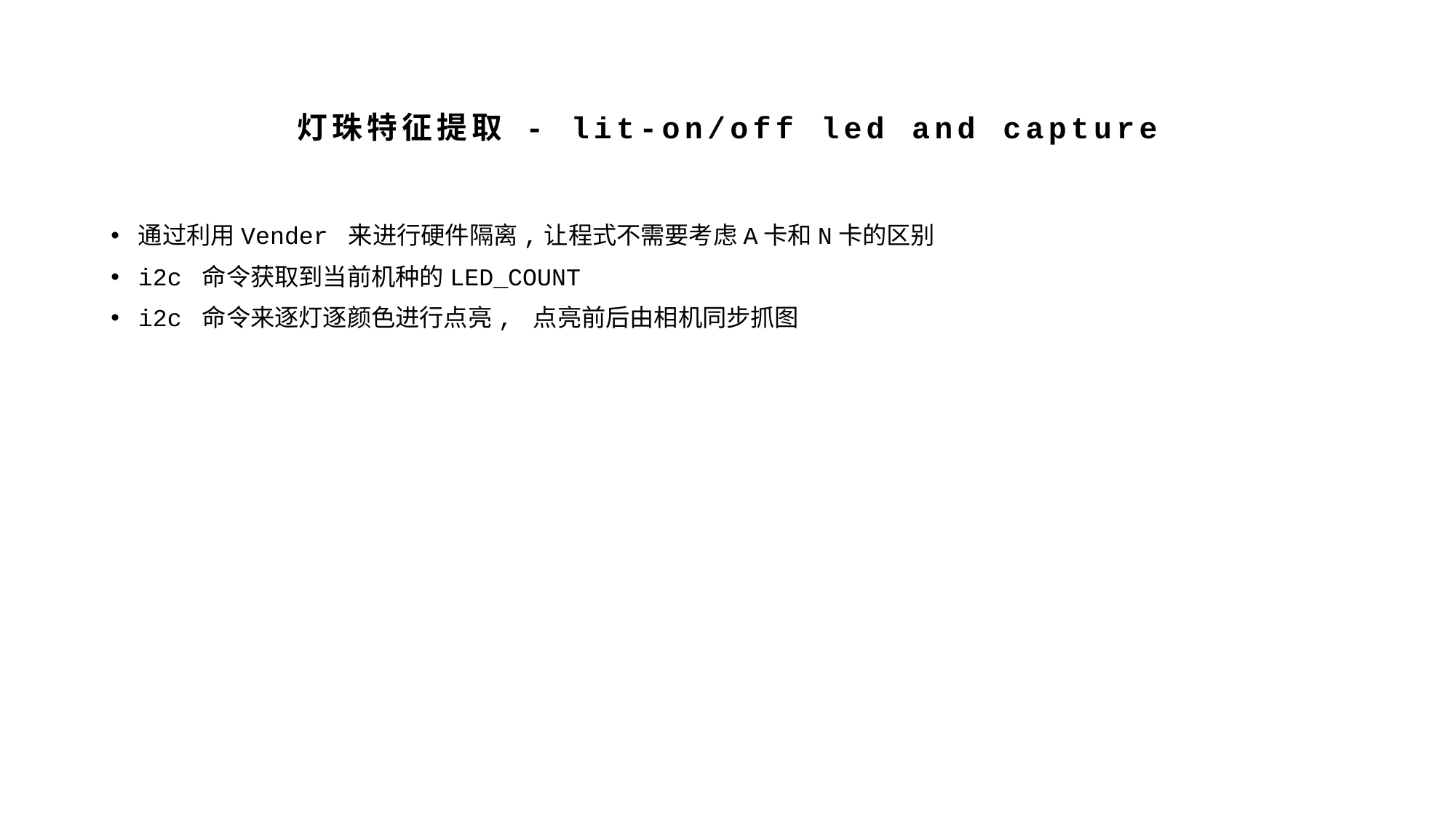

# 灯珠特征提取 - lit-on/off led and capture
通过利用Vender 来进行硬件隔离,让程式不需要考虑A卡和N卡的区别
i2c 命令获取到当前机种的LED_COUNT
i2c 命令来逐灯逐颜色进行点亮, 点亮前后由相机同步抓图